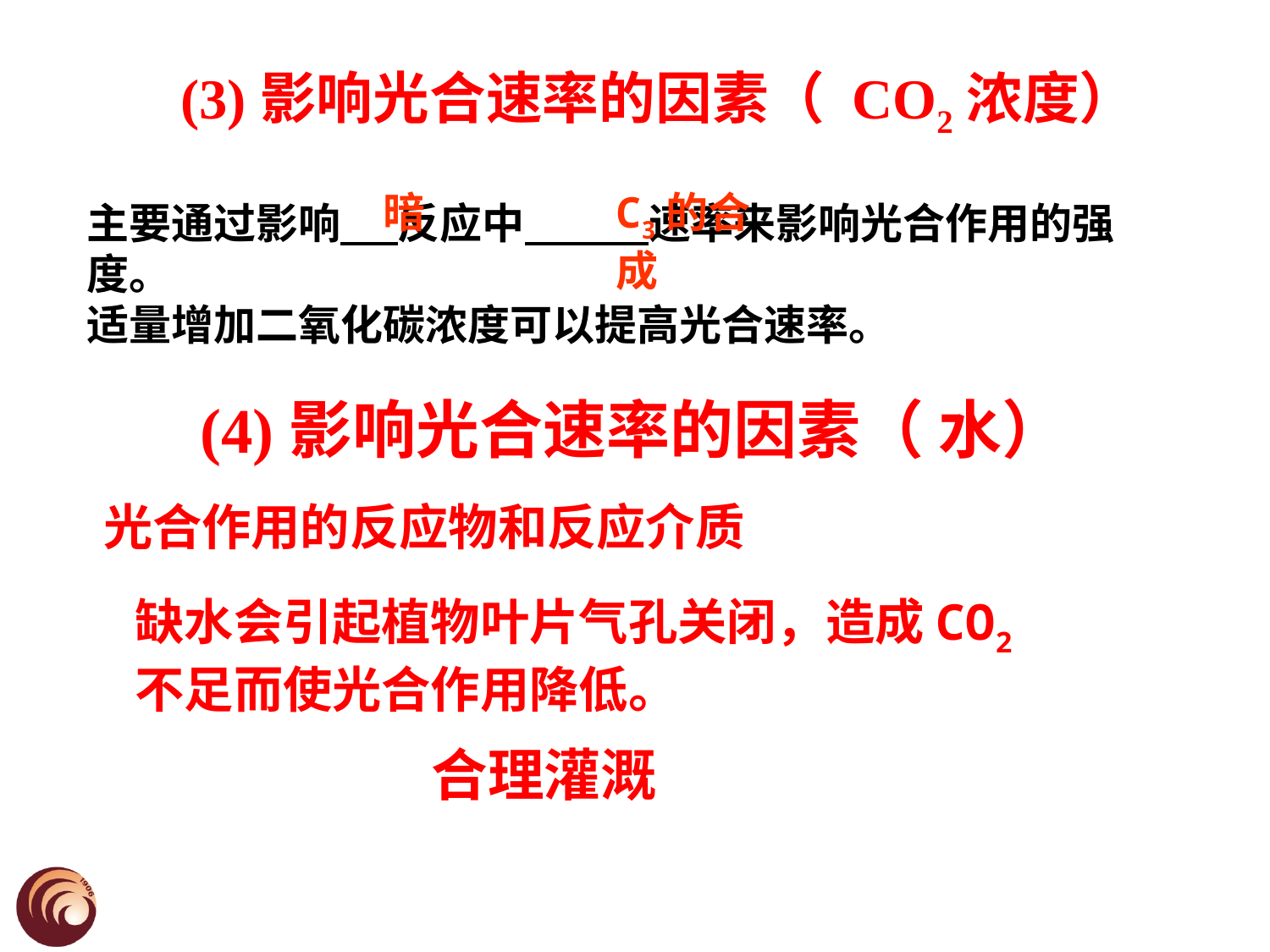

(3)影响光合速率的因素（ CO2浓度）
暗
C3的合成
主要通过影响      反应中             速率来影响光合作用的强度。
适量增加二氧化碳浓度可以提高光合速率。
 (4)影响光合速率的因素（ 水）
光合作用的反应物和反应介质
缺水会引起植物叶片气孔关闭，造成CO2不足而使光合作用降低。
合理灌溉